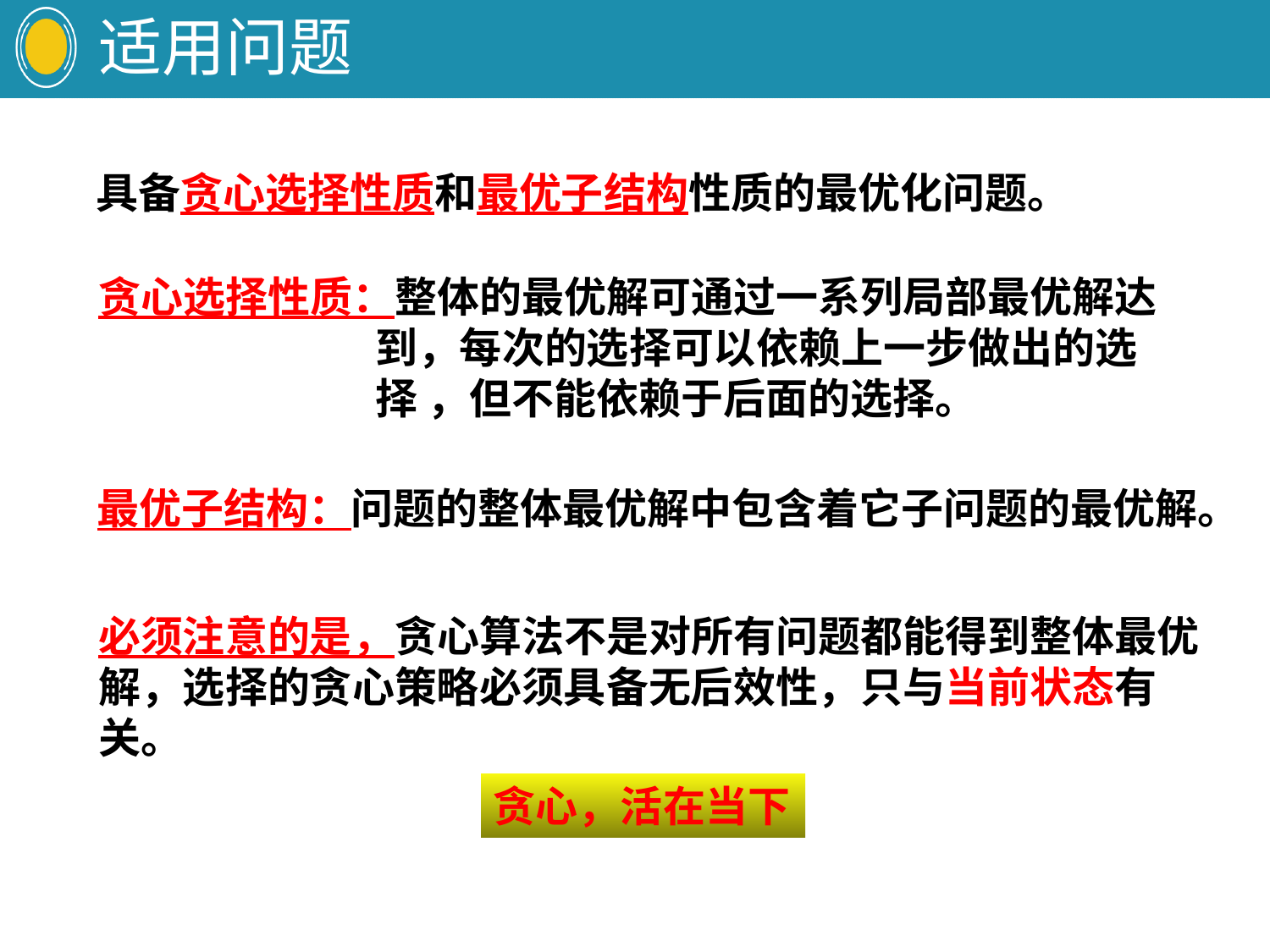

# 适用问题
     具备贪心选择性质和最优子结构性质的最优化问题。
贪心选择性质：整体的最优解可通过一系列局部最优解达
                            到，每次的选择可以依赖上一步做出的选
                            择 ，但不能依赖于后面的选择。
最优子结构：问题的整体最优解中包含着它子问题的最优解。
必须注意的是，贪心算法不是对所有问题都能得到整体最优解，选择的贪心策略必须具备无后效性，只与当前状态有关。
贪心，活在当下